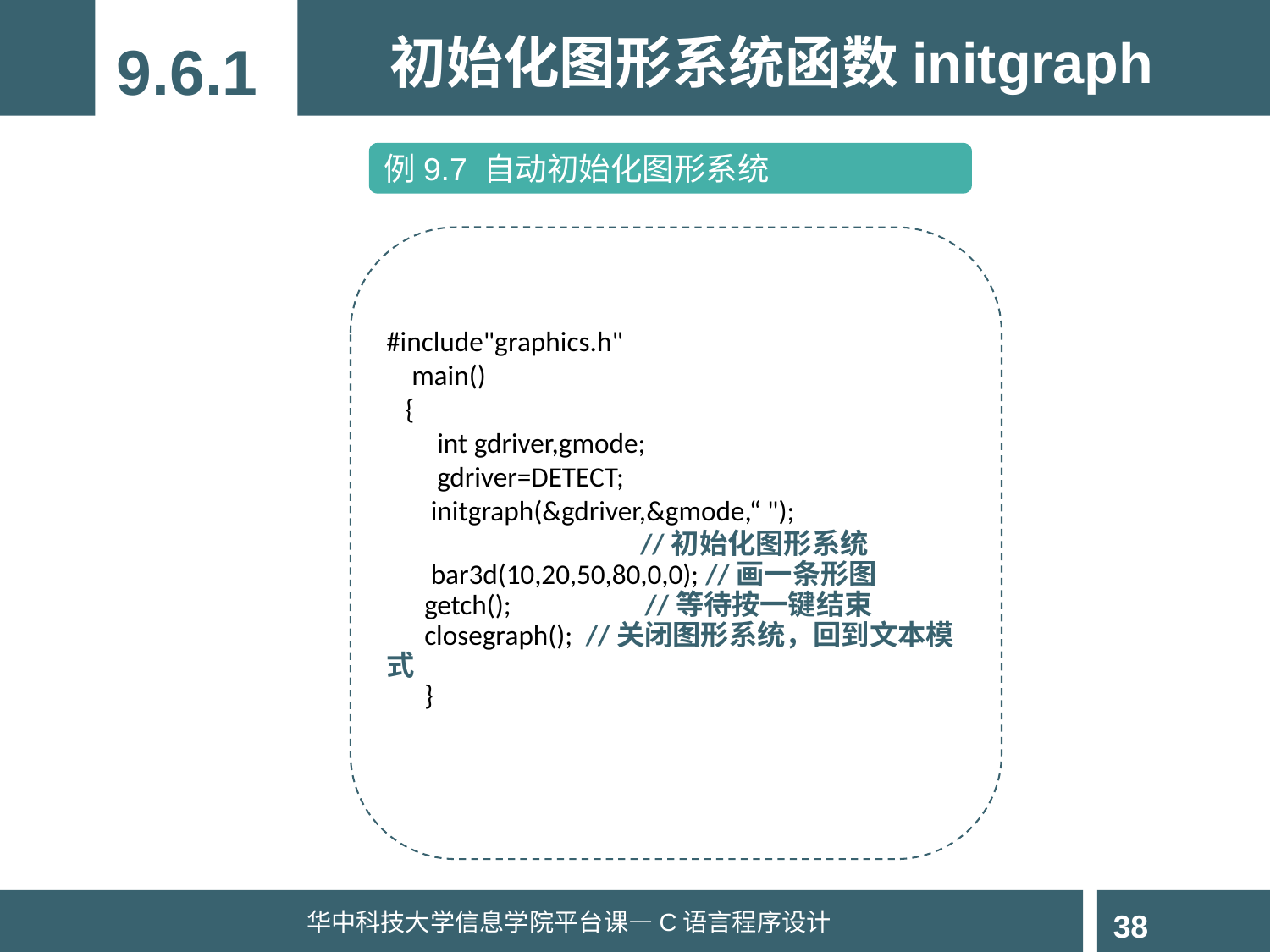

初始化图形系统函数initgraph
9.6.1
例9.7 自动初始化图形系统

#include"graphics.h"
    main()
   {
        int gdriver,gmode;
        gdriver=DETECT;
       initgraph(&gdriver,&gmode,“ ");
                                        //初始化图形系统
       bar3d(10,20,50,80,0,0); //画一条形图
      getch();                     //等待按一键结束
      closegraph();  //关闭图形系统，回到文本模式
      }